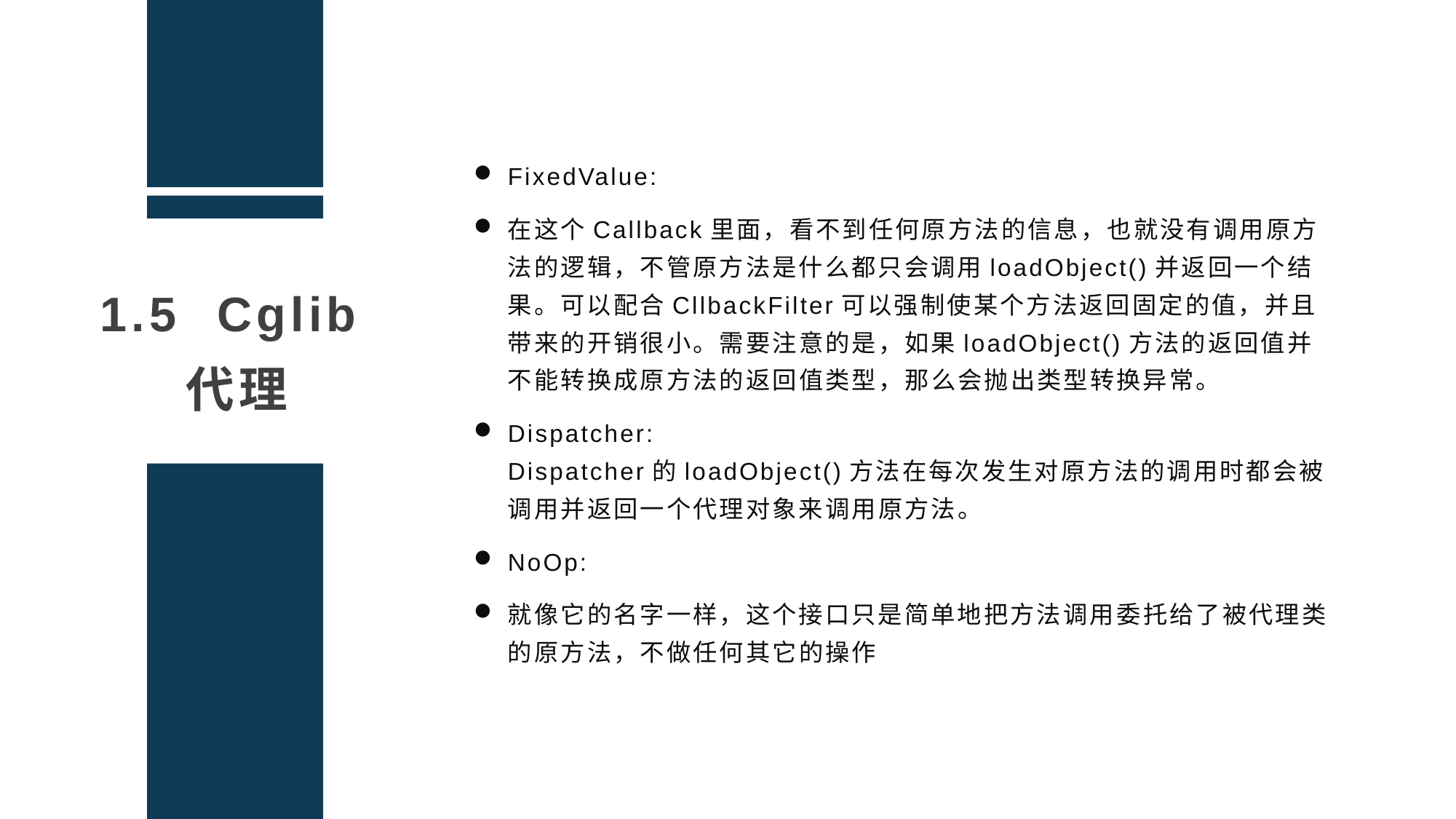

FixedValue:
在这个Callback里面，看不到任何原方法的信息，也就没有调用原方法的逻辑，不管原方法是什么都只会调用loadObject()并返回一个结果。可以配合CllbackFilter可以强制使某个方法返回固定的值，并且带来的开销很小。需要注意的是，如果loadObject()方法的返回值并不能转换成原方法的返回值类型，那么会抛出类型转换异常。
Dispatcher:
Dispatcher的loadObject()方法在每次发生对原方法的调用时都会被调用并返回一个代理对象来调用原方法。
NoOp:
就像它的名字一样，这个接口只是简单地把方法调用委托给了被代理类的原方法，不做任何其它的操作

1.5  Cglib代理